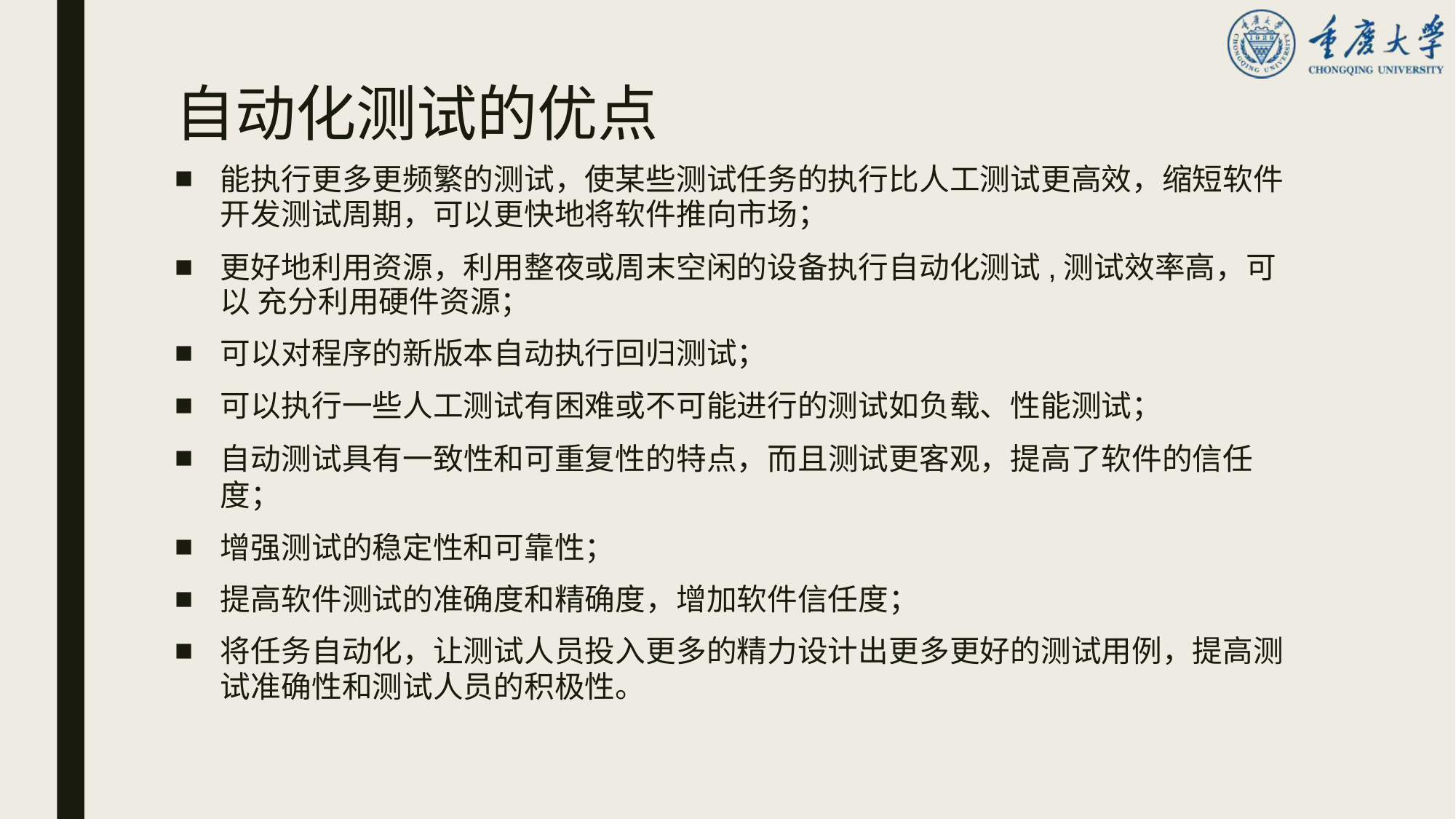

# 自动化测试的优点
能执行更多更频繁的测试，使某些测试任务的执行比人工测试更高效，缩短软件
开发测试周期，可以更快地将软件推向市场；
更好地利用资源，利用整夜或周末空闲的设备执行自动化测试,测试效率高，可以 充分利用硬件资源；
可以对程序的新版本自动执行回归测试；
可以执行一些人工测试有困难或不可能进行的测试如负载、性能测试；
自动测试具有一致性和可重复性的特点，而且测试更客观，提高了软件的信任度；
增强测试的稳定性和可靠性；
提高软件测试的准确度和精确度，增加软件信任度；
将任务自动化，让测试人员投入更多的精力设计出更多更好的测试用例，提高测
试准确性和测试人员的积极性。